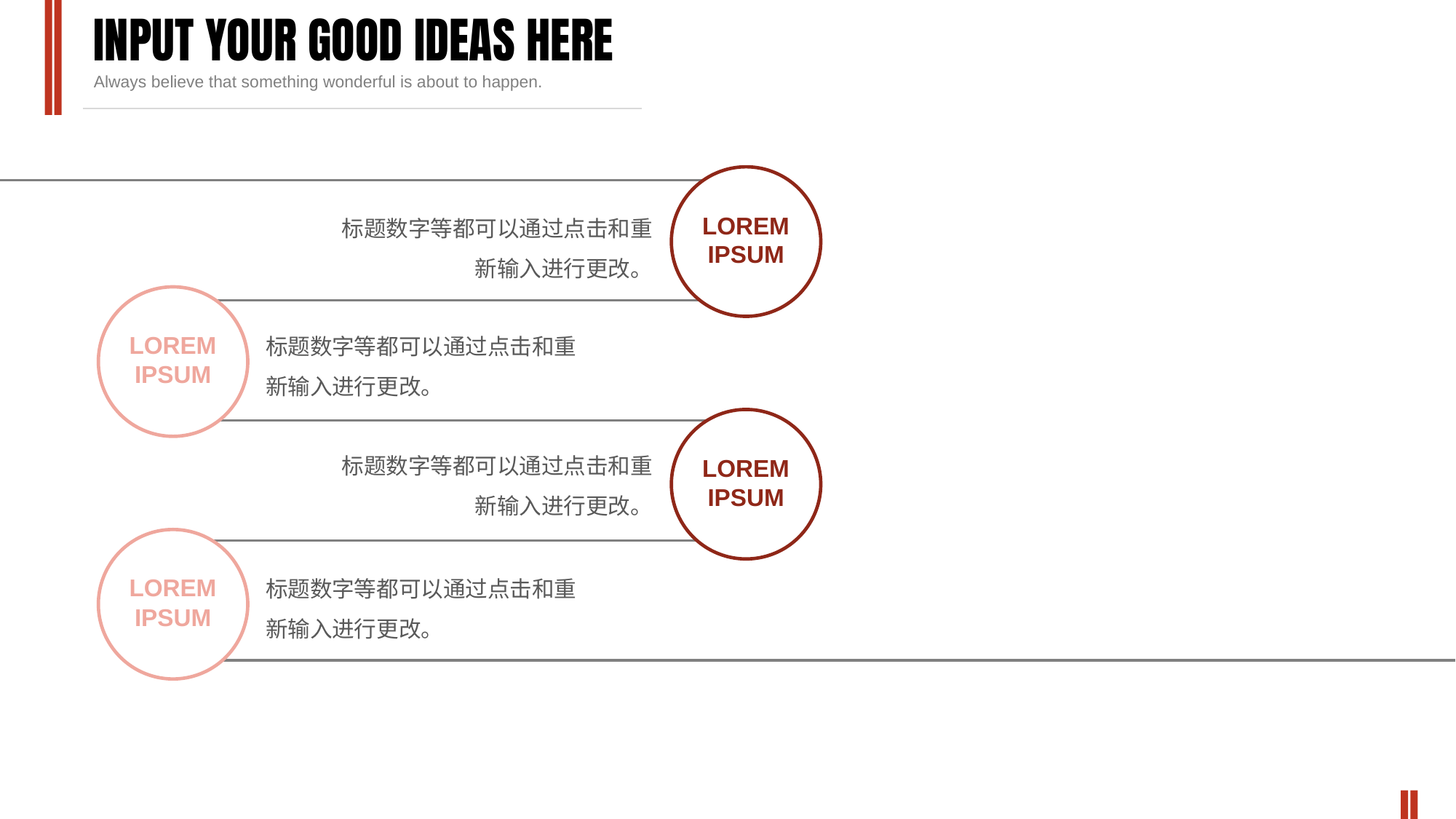

INPUT YOUR GOOD IDEAS HERE
Always believe that something wonderful is about to happen.

标题数字等都可以通过点击和重新输入进行更改。
LOREM
IPSUM

标题数字等都可以通过点击和重新输入进行更改。
LOREM
IPSUM

标题数字等都可以通过点击和重新输入进行更改。
LOREM
IPSUM

标题数字等都可以通过点击和重新输入进行更改。
LOREM
IPSUM